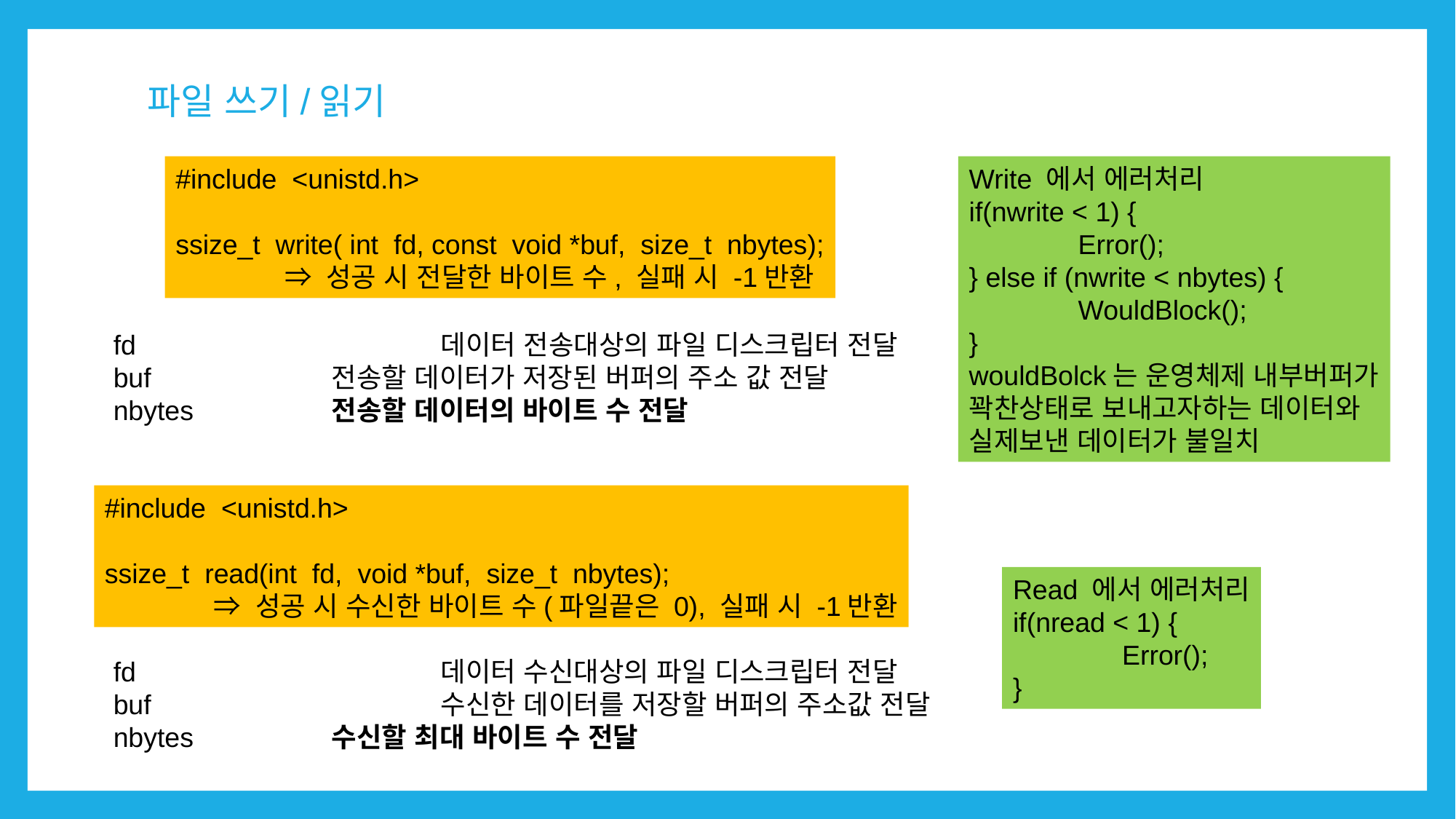

# 파일 쓰기/읽기
#include  <unistd.h>

ssize_t  write( int  fd, const  void *buf,  size_t  nbytes);
	⇒ 성공 시 전달한 바이트 수, 실패 시 -1반환
Write 에서 에러처리
if(nwrite < 1) {
	Error();
} else if (nwrite < nbytes) {
	WouldBlock();
}
wouldBolck는 운영체제 내부버퍼가
꽉찬상태로 보내고자하는 데이터와
실제보낸 데이터가 불일치
fd			데이터 전송대상의 파일 디스크립터 전달
buf    		전송할 데이터가 저장된 버퍼의 주소 값 전달
nbytes		전송할 데이터의 바이트 수 전달
#include  <unistd.h>

ssize_t  read(int  fd,  void *buf,  size_t  nbytes);
	⇒ 성공 시 수신한 바이트 수(파일끝은 0), 실패 시 -1반환
Read 에서 에러처리
if(nread < 1) {
	Error();
}
fd			데이터 수신대상의 파일 디스크립터 전달
buf			수신한 데이터를 저장할 버퍼의 주소값 전달
nbytes		수신할 최대 바이트 수 전달